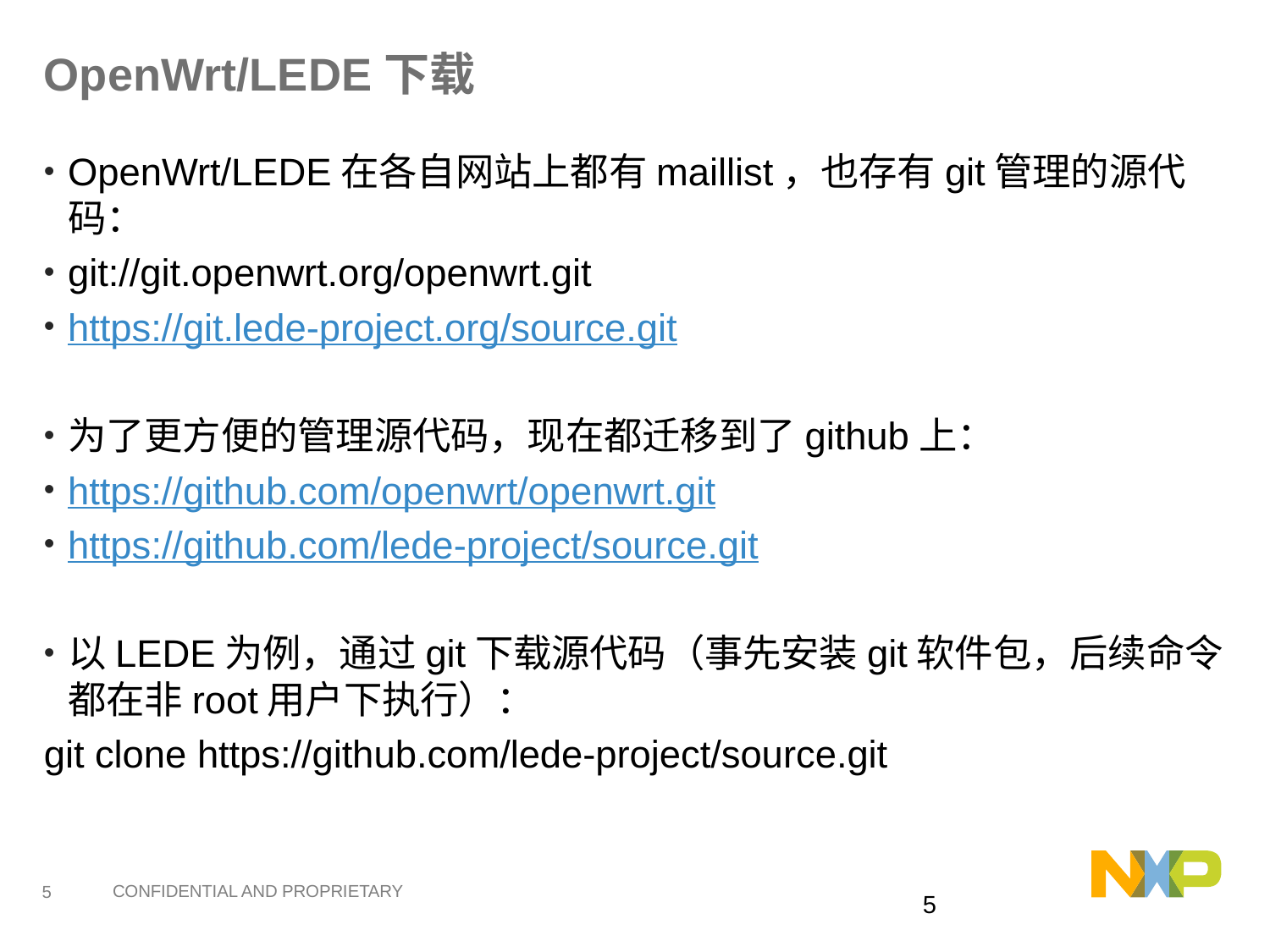

# OpenWrt/LEDE下载
OpenWrt/LEDE在各自网站上都有maillist，也存有git管理的源代码：
git://git.openwrt.org/openwrt.git
https://git.lede-project.org/source.git

为了更方便的管理源代码，现在都迁移到了github上：
https://github.com/openwrt/openwrt.git
https://github.com/lede-project/source.git

以LEDE为例，通过git下载源代码（事先安装git软件包，后续命令都在非root用户下执行）：
git clone https://github.com/lede-project/source.git
5